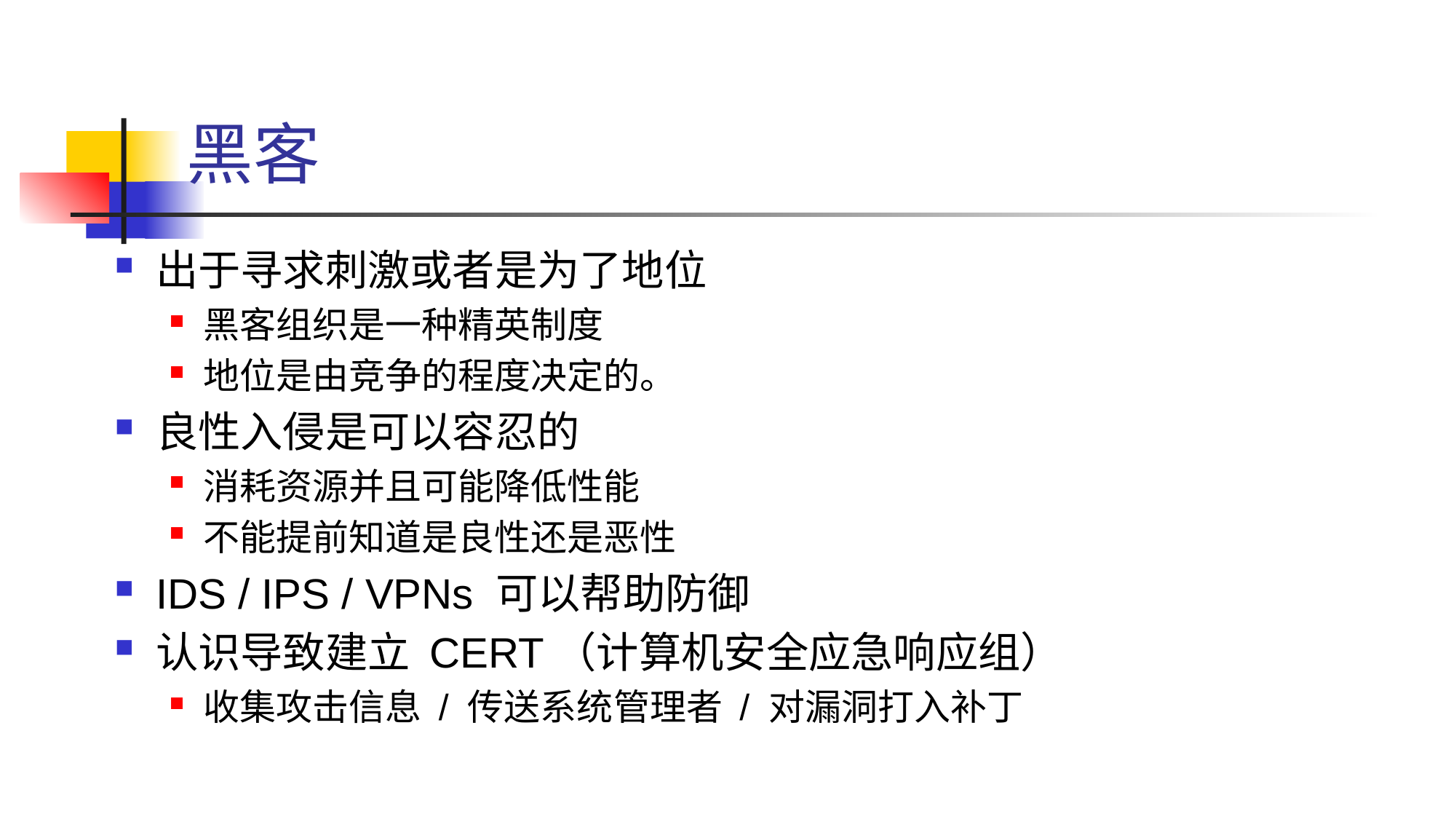

# 黑客
出于寻求刺激或者是为了地位
黑客组织是一种精英制度
地位是由竞争的程度决定的。
良性入侵是可以容忍的
消耗资源并且可能降低性能
不能提前知道是良性还是恶性
IDS / IPS / VPNs 可以帮助防御
认识导致建立 CERT（计算机安全应急响应组）
收集攻击信息 / 传送系统管理者 / 对漏洞打入补丁